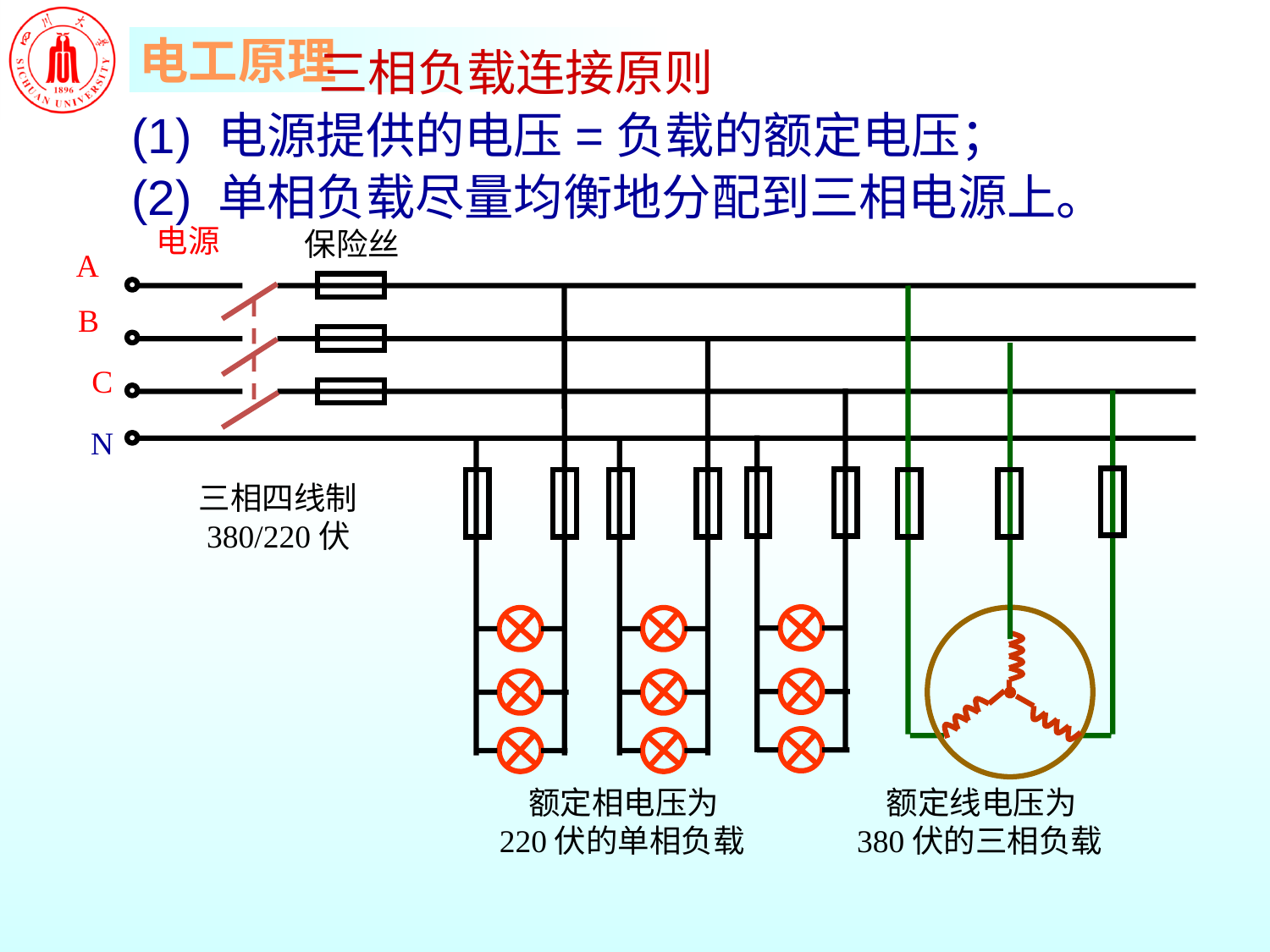

三相负载连接原则
    (1) 电源提供的电压=负载的额定电压；
    (2) 单相负载尽量均衡地分配到三相电源上。
保险丝
电源
A

B

C

N

三相四线制
380/220伏

   额定相电压为
220伏的单相负载
   额定线电压为
380伏的三相负载